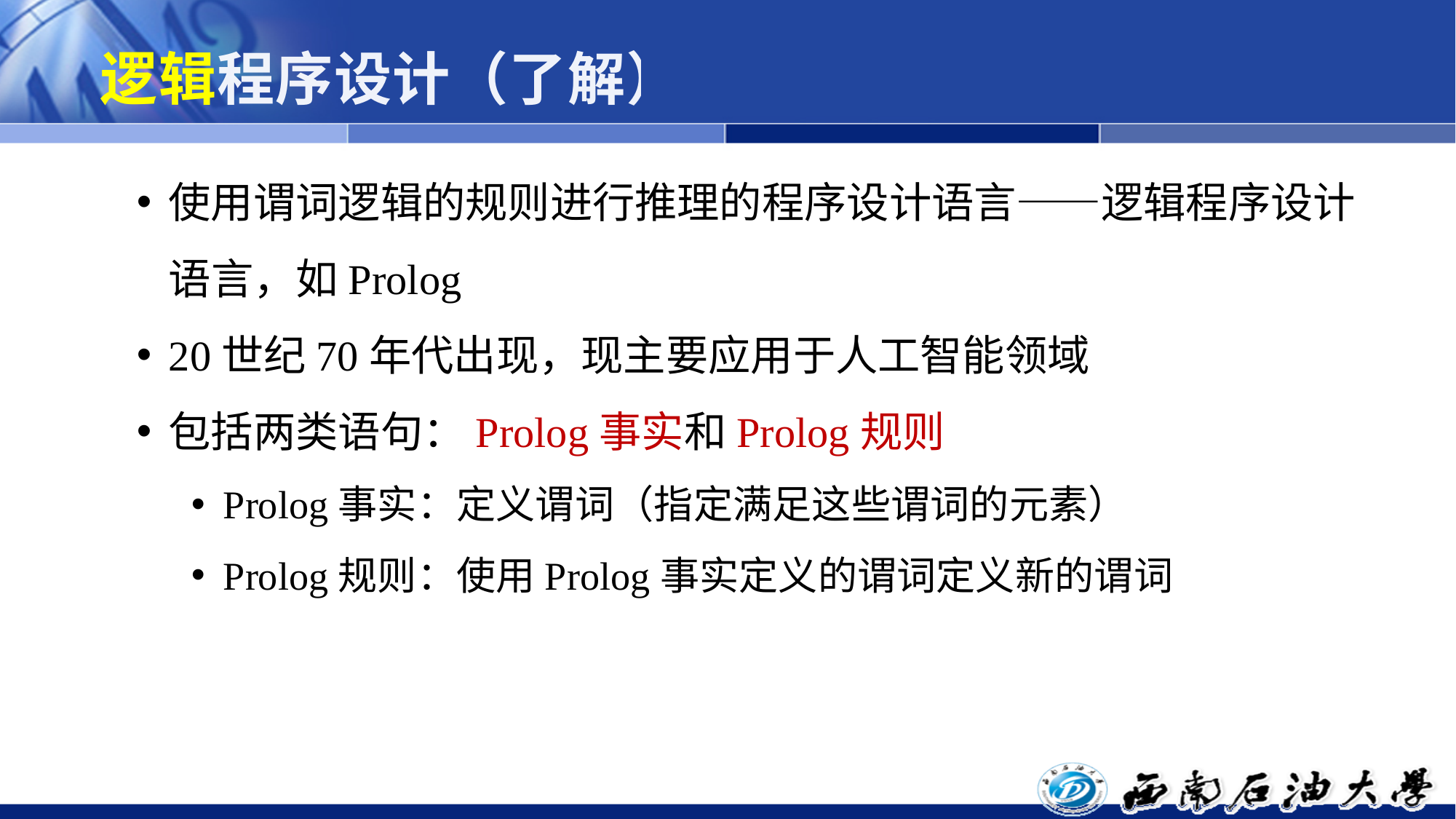

# 逻辑程序设计（了解）
使用谓词逻辑的规则进行推理的程序设计语言——逻辑程序设计语言，如Prolog
20世纪70年代出现，现主要应用于人工智能领域
包括两类语句：Prolog事实和Prolog规则
Prolog事实：定义谓词（指定满足这些谓词的元素）
Prolog规则：使用Prolog事实定义的谓词定义新的谓词